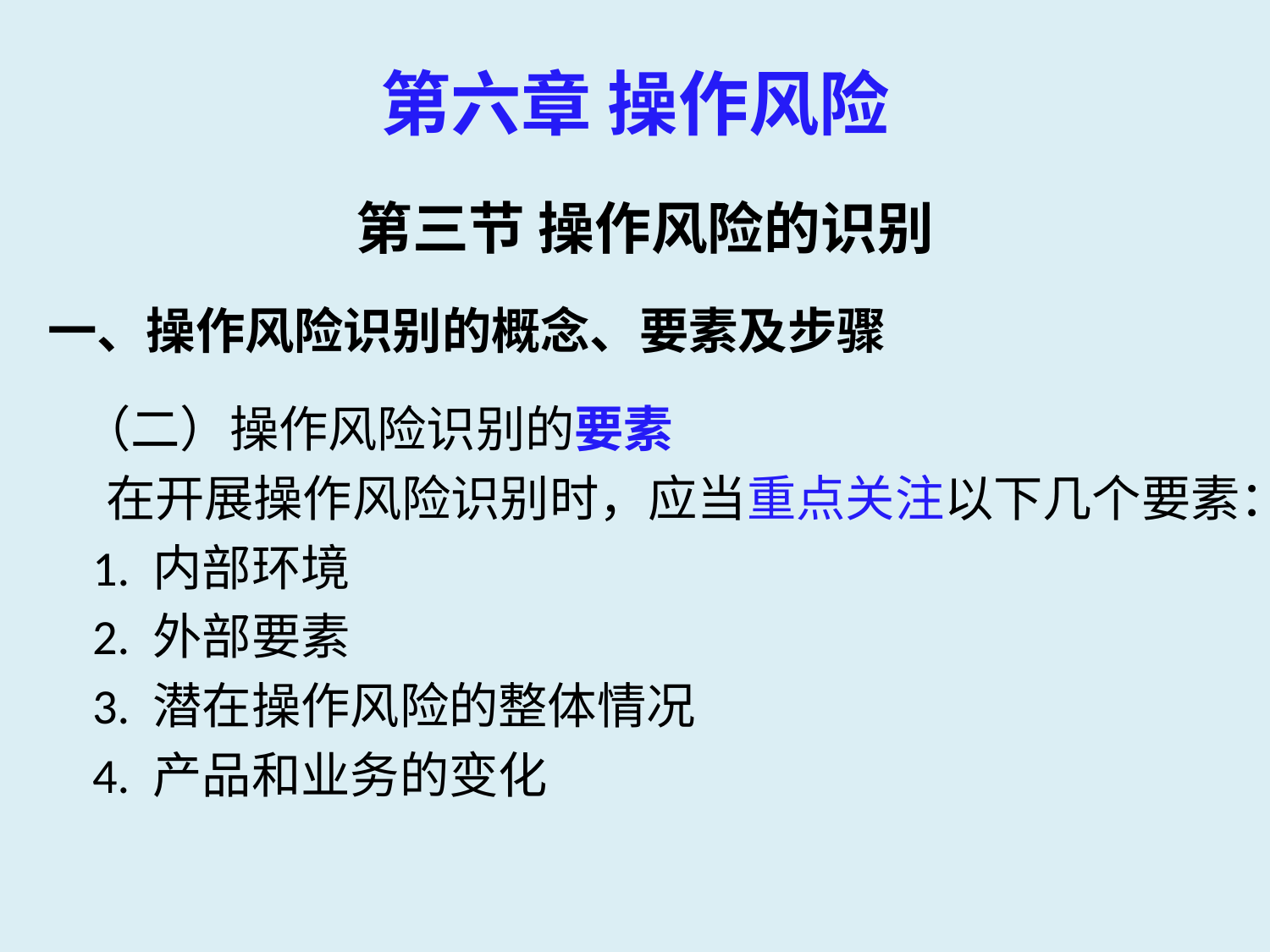

# 第六章 操作风险
第三节 操作风险的识别
一、操作风险识别的概念、要素及步骤
  （二）操作风险识别的要素
    在开展操作风险识别时，应当重点关注以下几个要素：
    1. 内部环境
    2. 外部要素
    3. 潜在操作风险的整体情况
    4. 产品和业务的变化
13